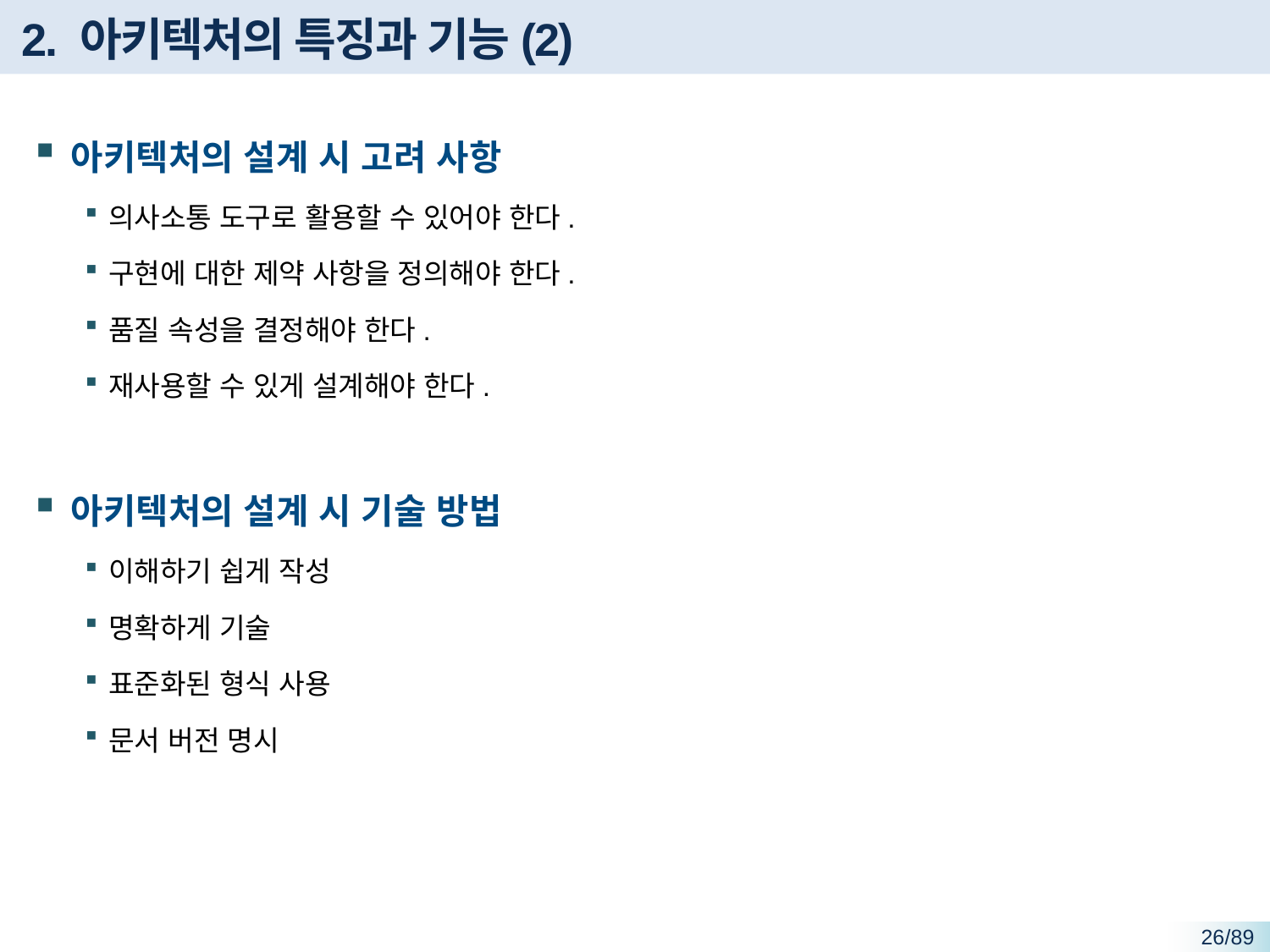

# 2. 아키텍처의 특징과 기능(2)
아키텍처의 설계 시 고려 사항
의사소통 도구로 활용할 수 있어야 한다.
구현에 대한 제약 사항을 정의해야 한다.
품질 속성을 결정해야 한다.
재사용할 수 있게 설계해야 한다.

아키텍처의 설계 시 기술 방법
이해하기 쉽게 작성
명확하게 기술
표준화된 형식 사용
문서 버전 명시